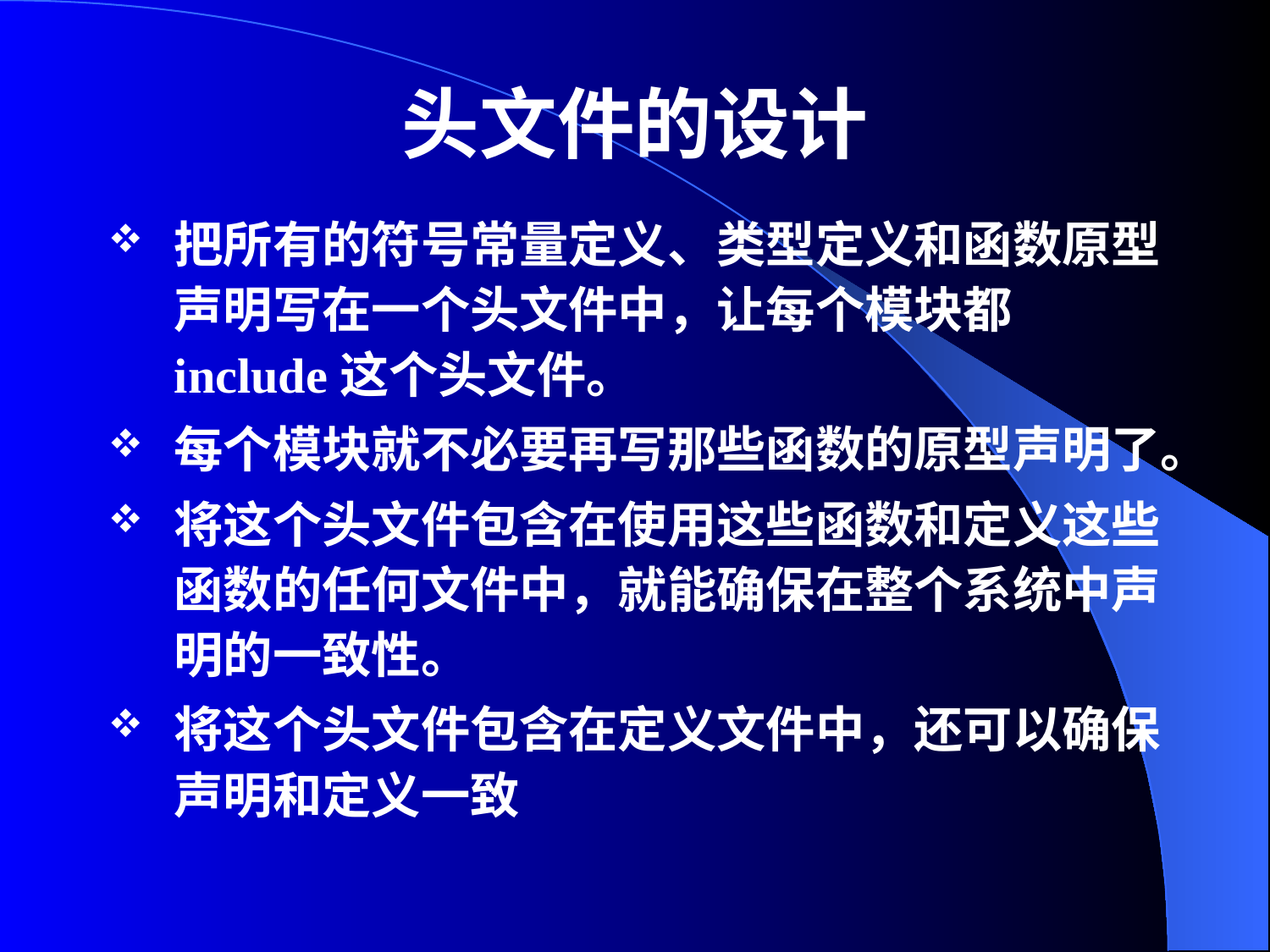

# 头文件的设计
把所有的符号常量定义、类型定义和函数原型声明写在一个头文件中，让每个模块都include这个头文件。
每个模块就不必要再写那些函数的原型声明了。
将这个头文件包含在使用这些函数和定义这些函数的任何文件中，就能确保在整个系统中声明的一致性。
将这个头文件包含在定义文件中，还可以确保声明和定义一致